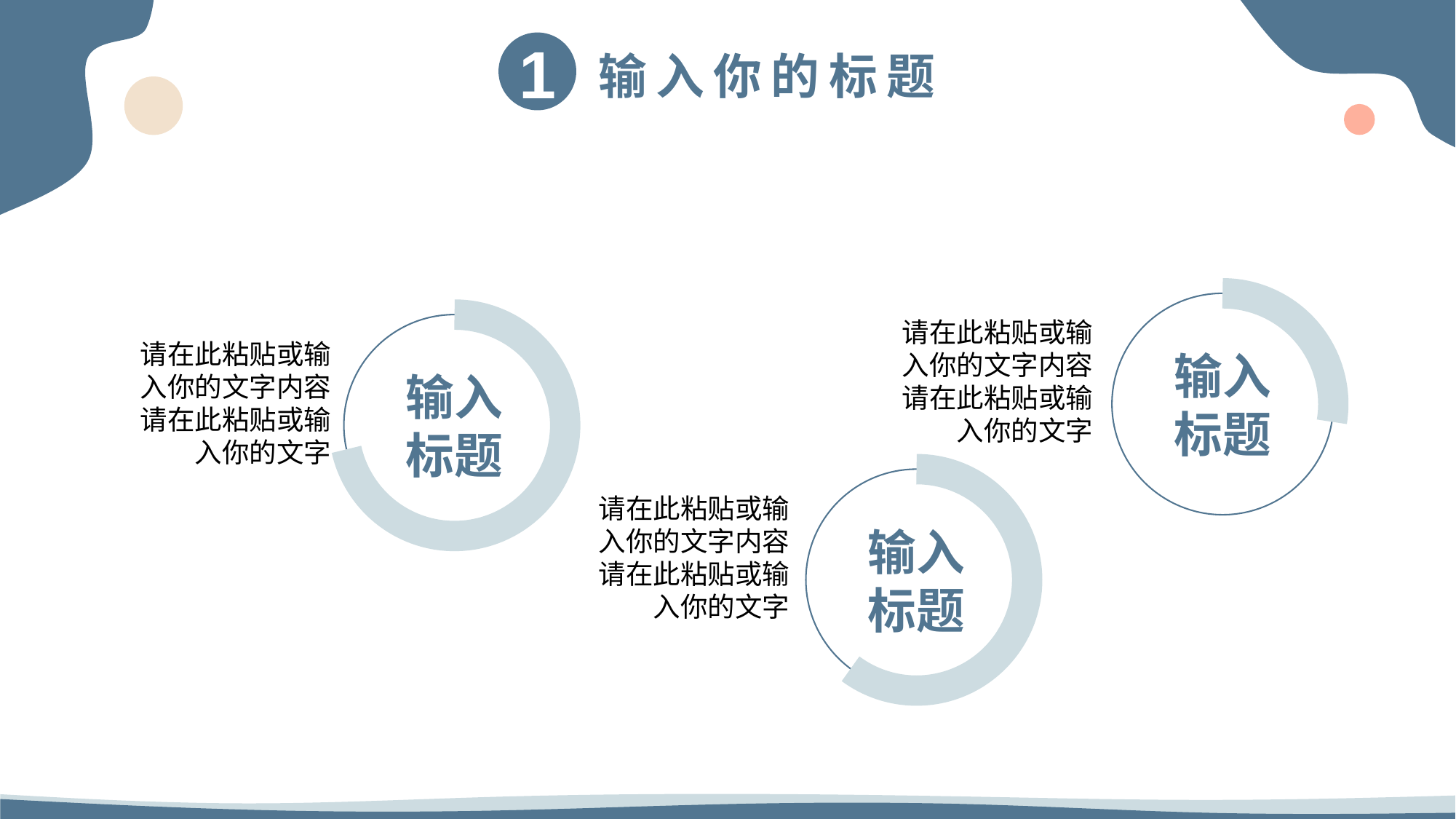

输入标题
请在此粘贴或输入你的文字内容请在此粘贴或输入你的文字

输入标题
请在此粘贴或输入你的文字内容请在此粘贴或输入你的文字

输入标题
请在此粘贴或输入你的文字内容请在此粘贴或输入你的文字